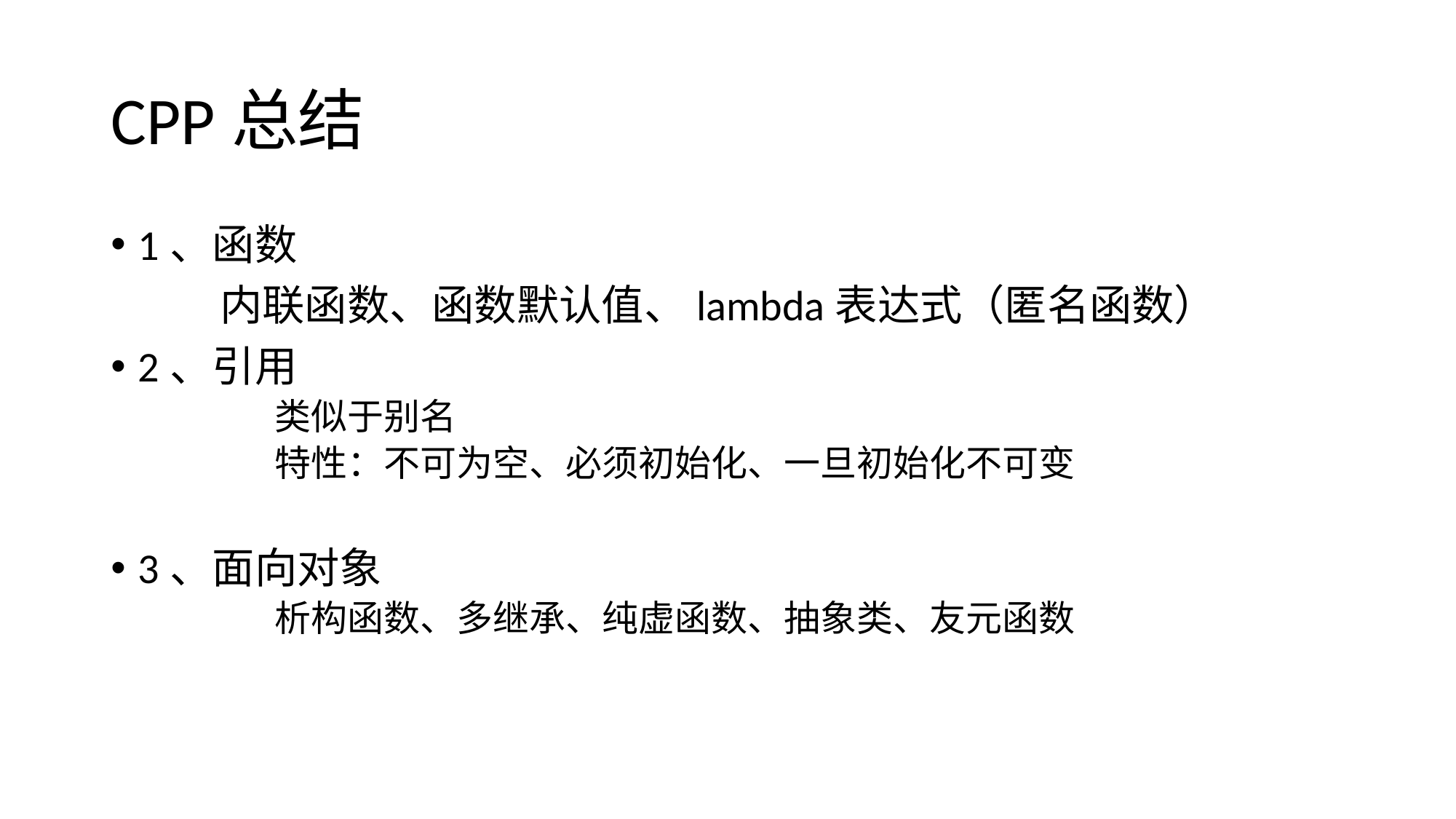

# CPP总结
1、函数
	内联函数、函数默认值、lambda表达式（匿名函数）
2、引用
	类似于别名
	特性：不可为空、必须初始化、一旦初始化不可变

3、面向对象
	析构函数、多继承、纯虚函数、抽象类、友元函数